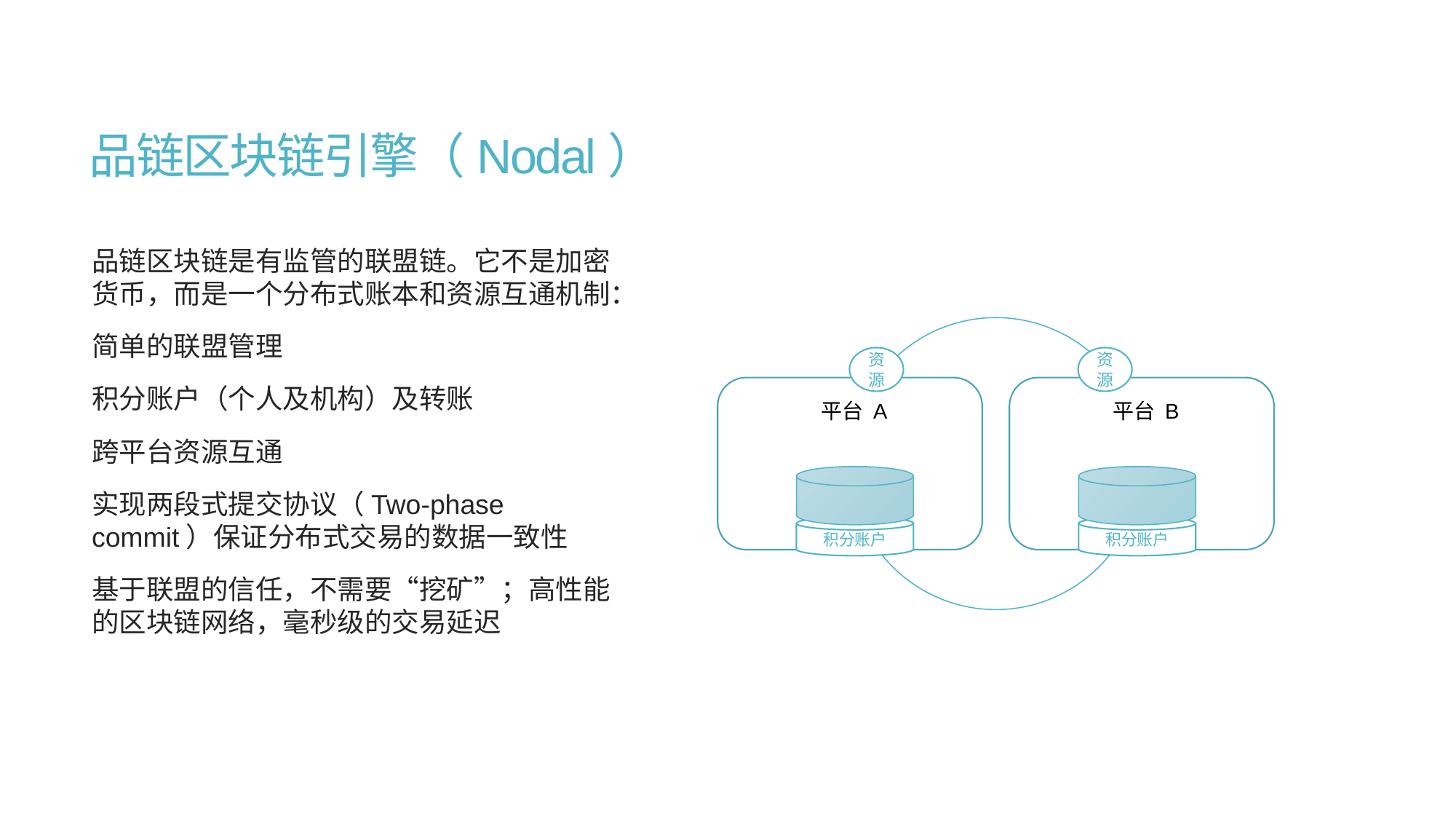

# 品链区块链引擎（Nodal）
品链区块链是有监管的联盟链。它不是加密货币，而是一个分布式账本和资源互通机制：
简单的联盟管理
积分账户（个人及机构）及转账
跨平台资源互通
实现两段式提交协议（Two-phase commit）保证分布式交易的数据一致性
基于联盟的信任，不需要“挖矿”；高性能的区块链网络，毫秒级的交易延迟

平台 A
平台 B
资源
资源

积分账户
积分账户